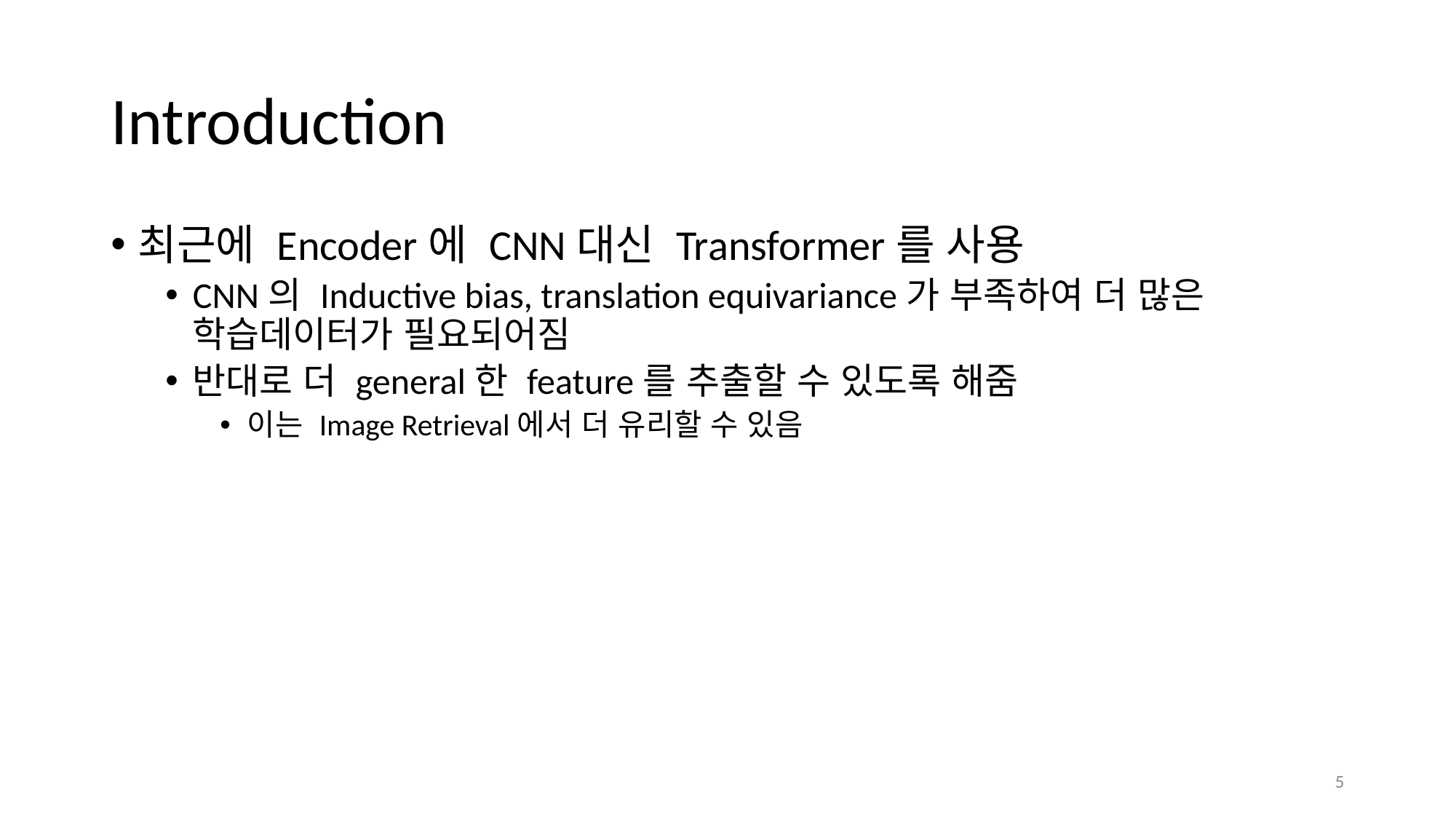

# Introduction

최근에 Encoder에 CNN대신 Transformer를 사용
CNN의 Inductive bias, translation equivariance가 부족하여 더 많은 학습데이터가 필요되어짐
반대로 더 general한 feature를 추출할 수 있도록 해줌
이는 Image Retrieval에서 더 유리할 수 있음
5